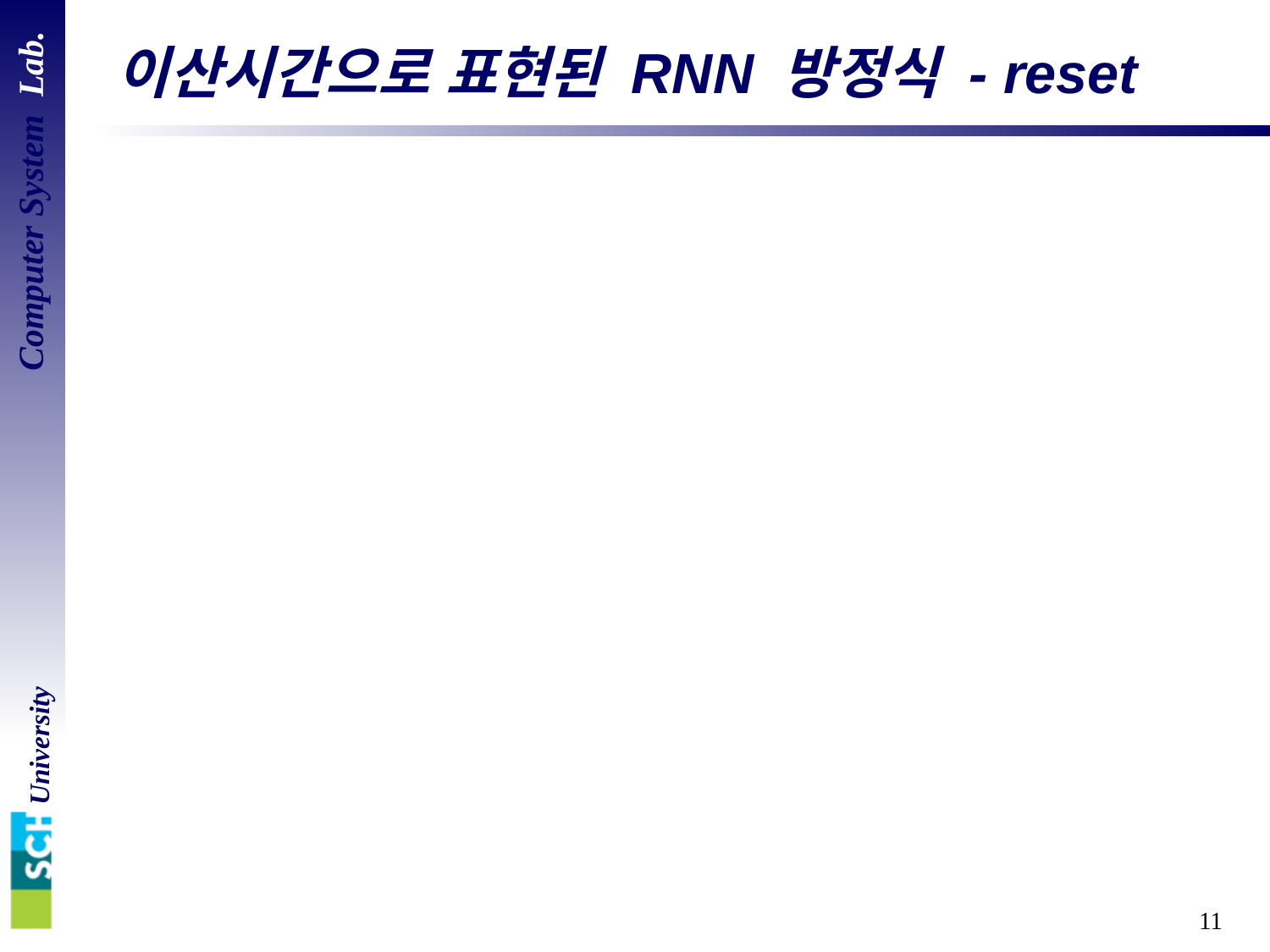

# 이산시간으로 표현된 RNN 방정식 - reset